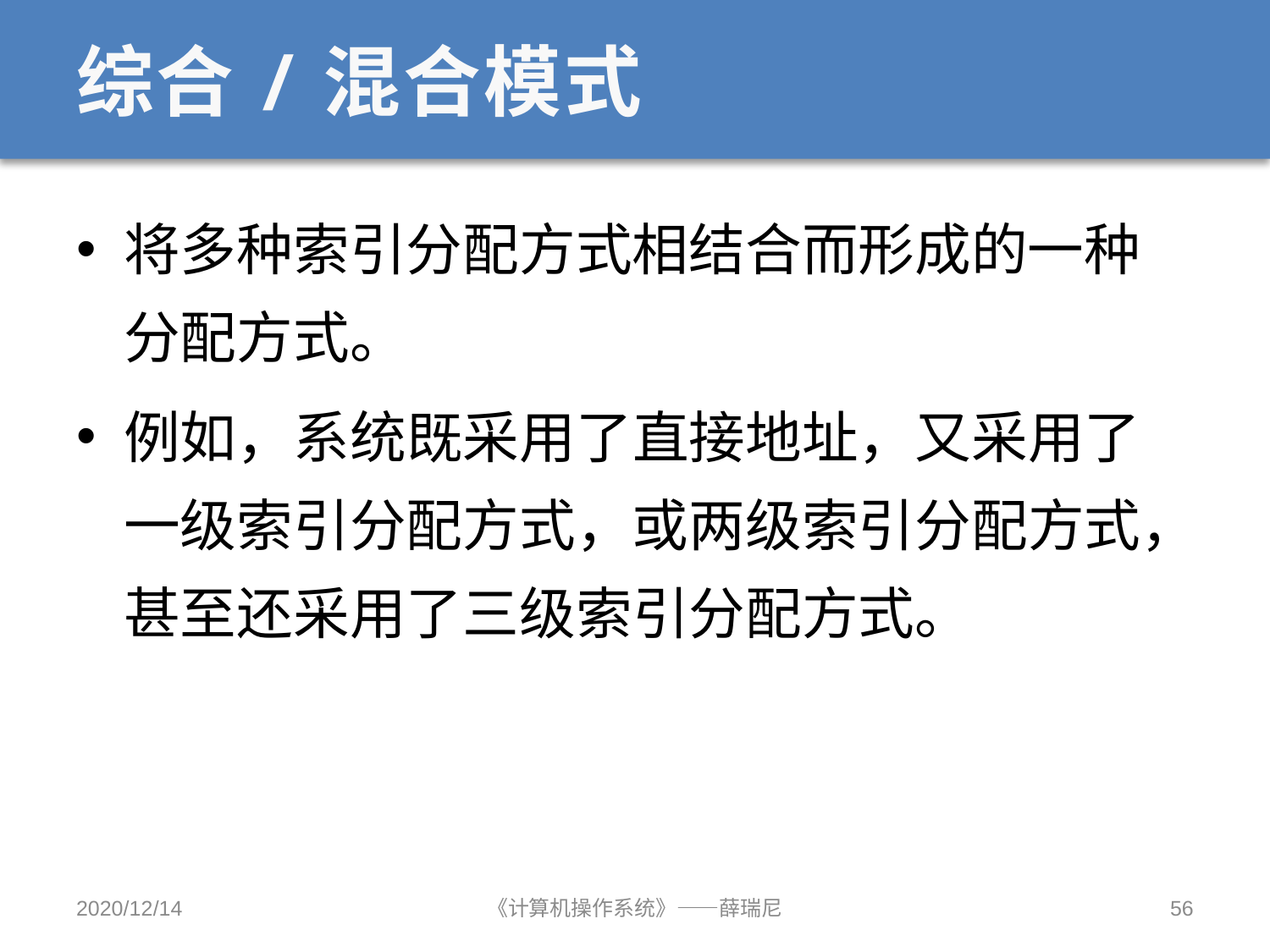

# 综合/混合模式
将多种索引分配方式相结合而形成的一种分配方式。
例如，系统既采用了直接地址，又采用了一级索引分配方式，或两级索引分配方式，甚至还采用了三级索引分配方式。
2020/12/14
《计算机操作系统》——薛瑞尼
56